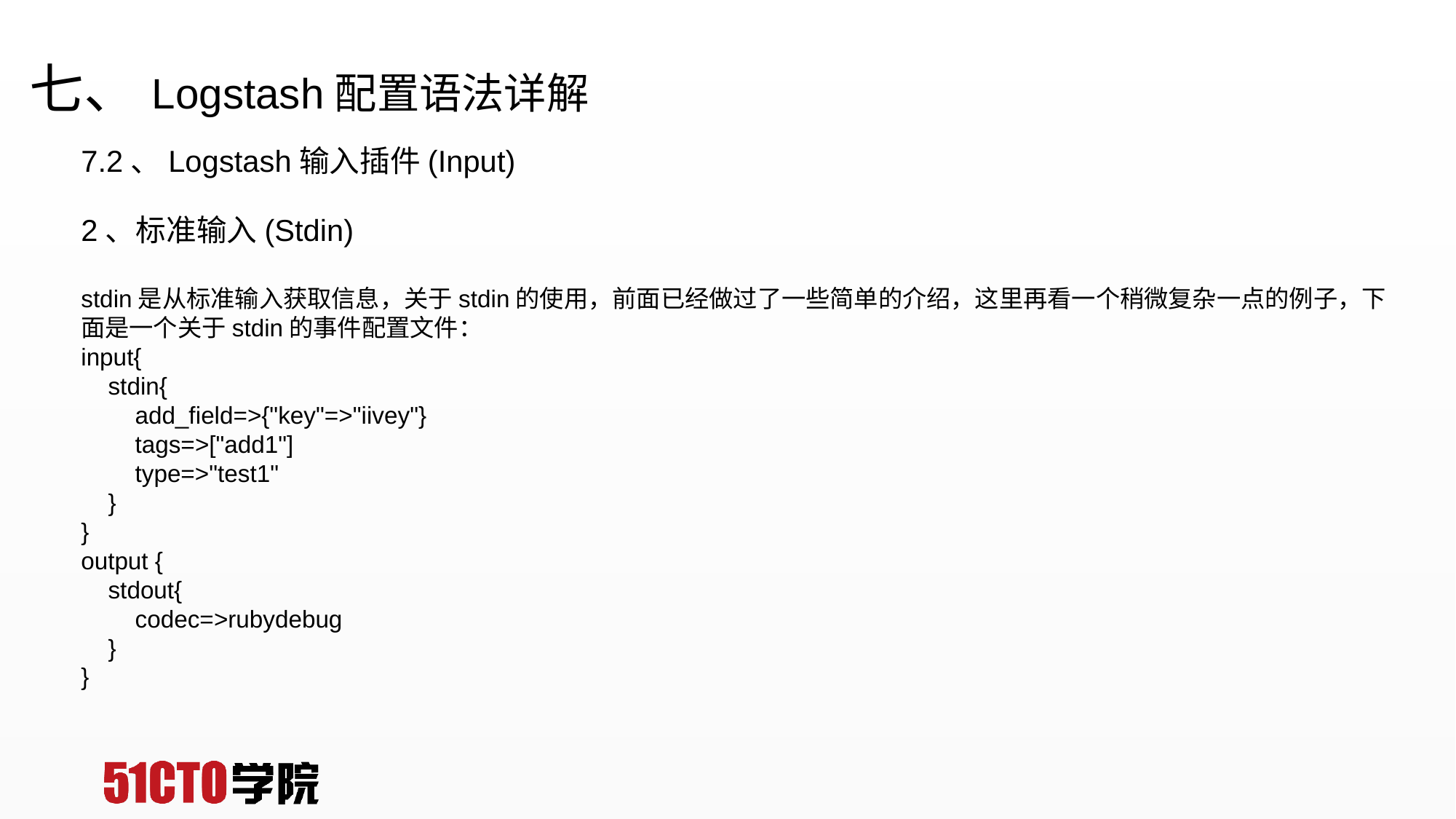

# 七、Logstash配置语法详解
7.2、Logstash输入插件(Input)

2、标准输入(Stdin)

stdin是从标准输入获取信息，关于stdin的使用，前面已经做过了一些简单的介绍，这里再看一个稍微复杂一点的例子，下面是一个关于stdin的事件配置文件：
input{
    stdin{
        add_field=>{"key"=>"iivey"}
        tags=>["add1"]
        type=>"test1"
    }
}
output {
    stdout{
        codec=>rubydebug
    }
}